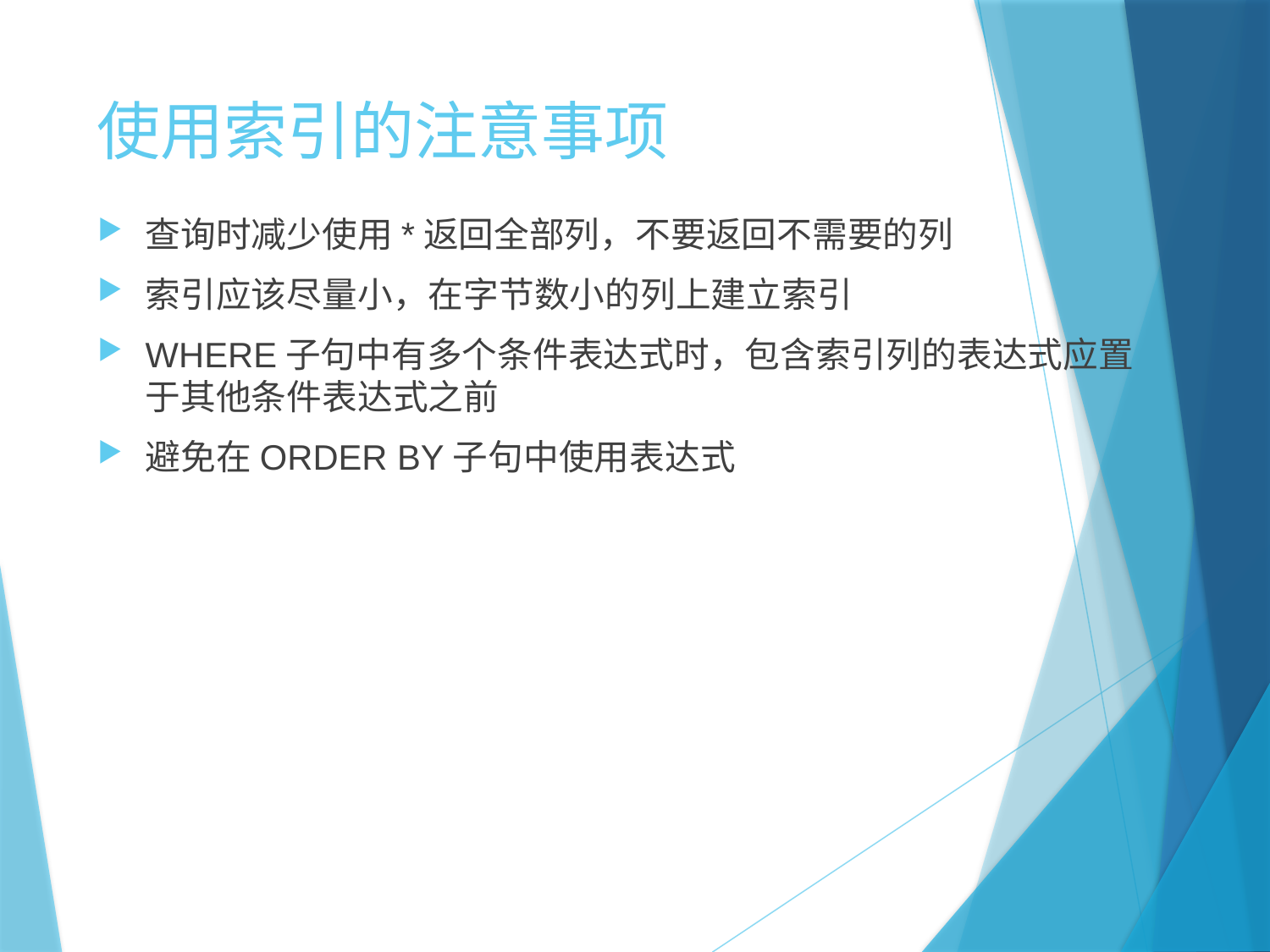

# 使用索引的注意事项
查询时减少使用*返回全部列，不要返回不需要的列
索引应该尽量小，在字节数小的列上建立索引
WHERE子句中有多个条件表达式时，包含索引列的表达式应置于其他条件表达式之前
避免在ORDER BY子句中使用表达式